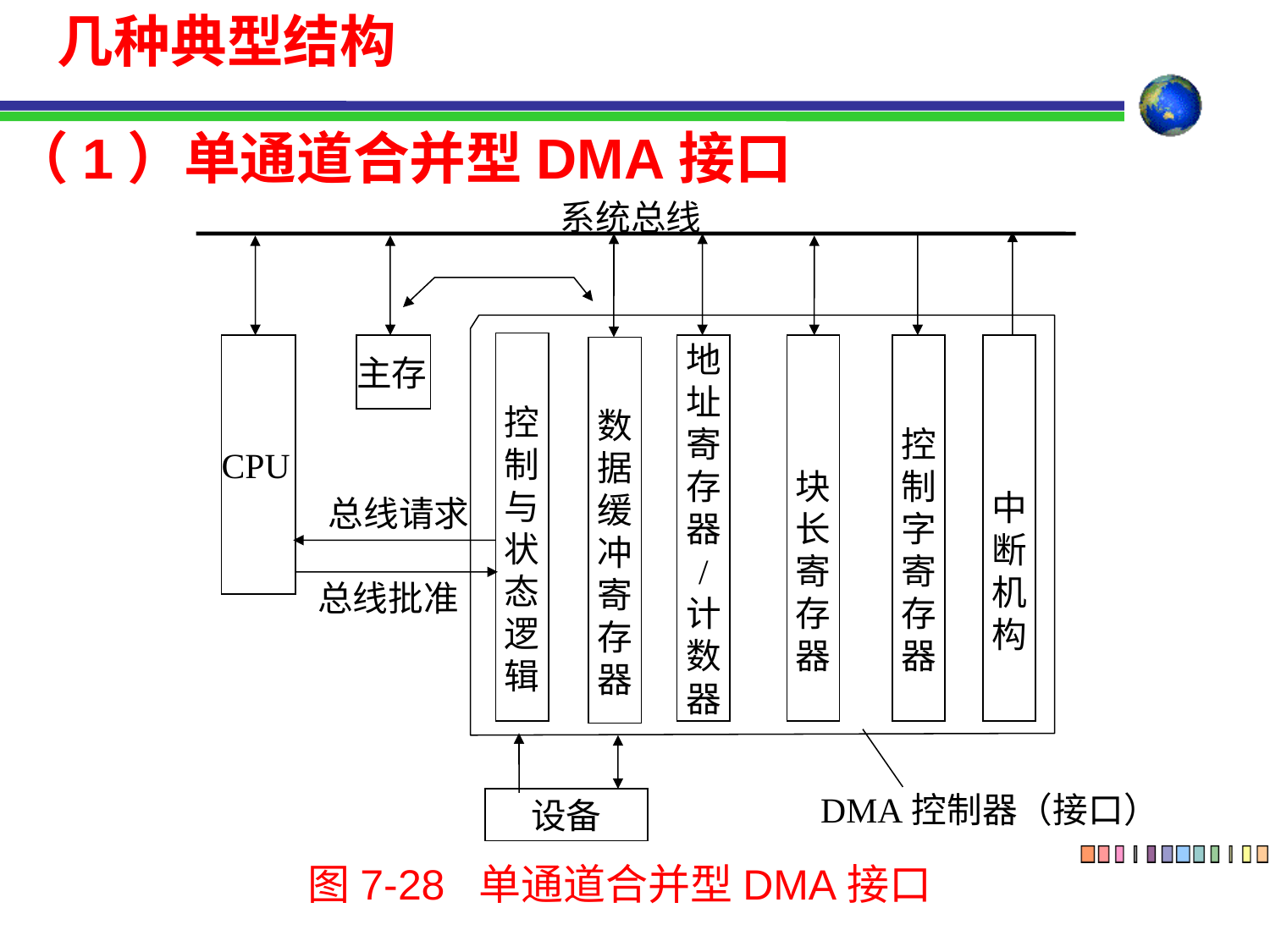

几种典型结构
（1）单通道合并型DMA接口
系统总线

CPU

主存

DMA控制器（接口）

控
制
与
状
态
逻
辑
地
址
寄
存
器
/
计
数
器

块
长
寄
存
器

控
制
字
寄
存
器

中
断
机
构

数
据
缓
冲
寄
存
器
总线请求

总线批准

设备
图7-28  单通道合并型DMA接口
74